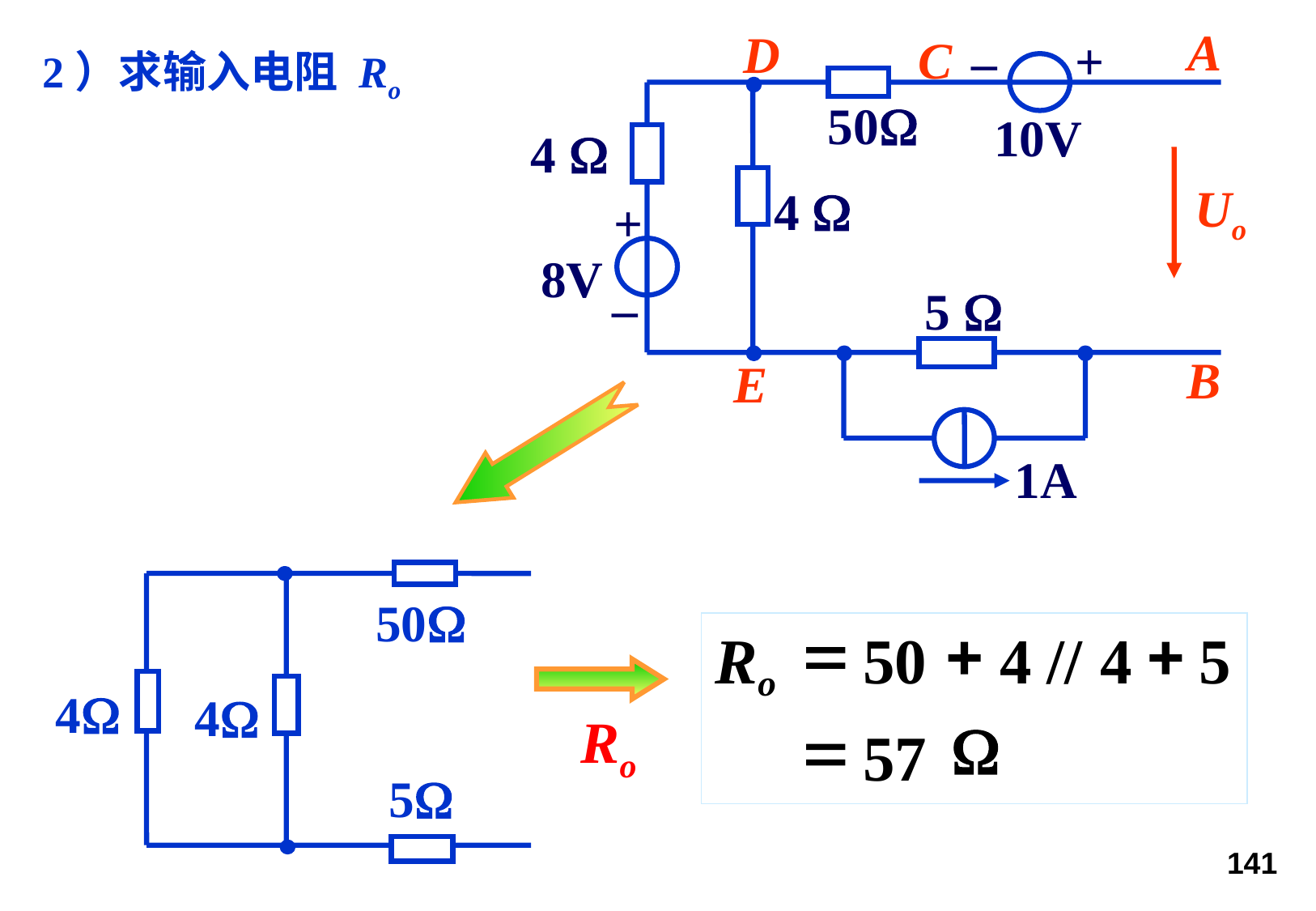

_
A
D
C
+

50Ω
10V
4 Ω

Uo
4 Ω
+

8V
_
5 Ω

B
E

1A

2）求输入电阻 Ro

50Ω

4Ω

4Ω
5Ω

=
+
+
R
50
4
//
4
5
o
=
Ω
57

Ro